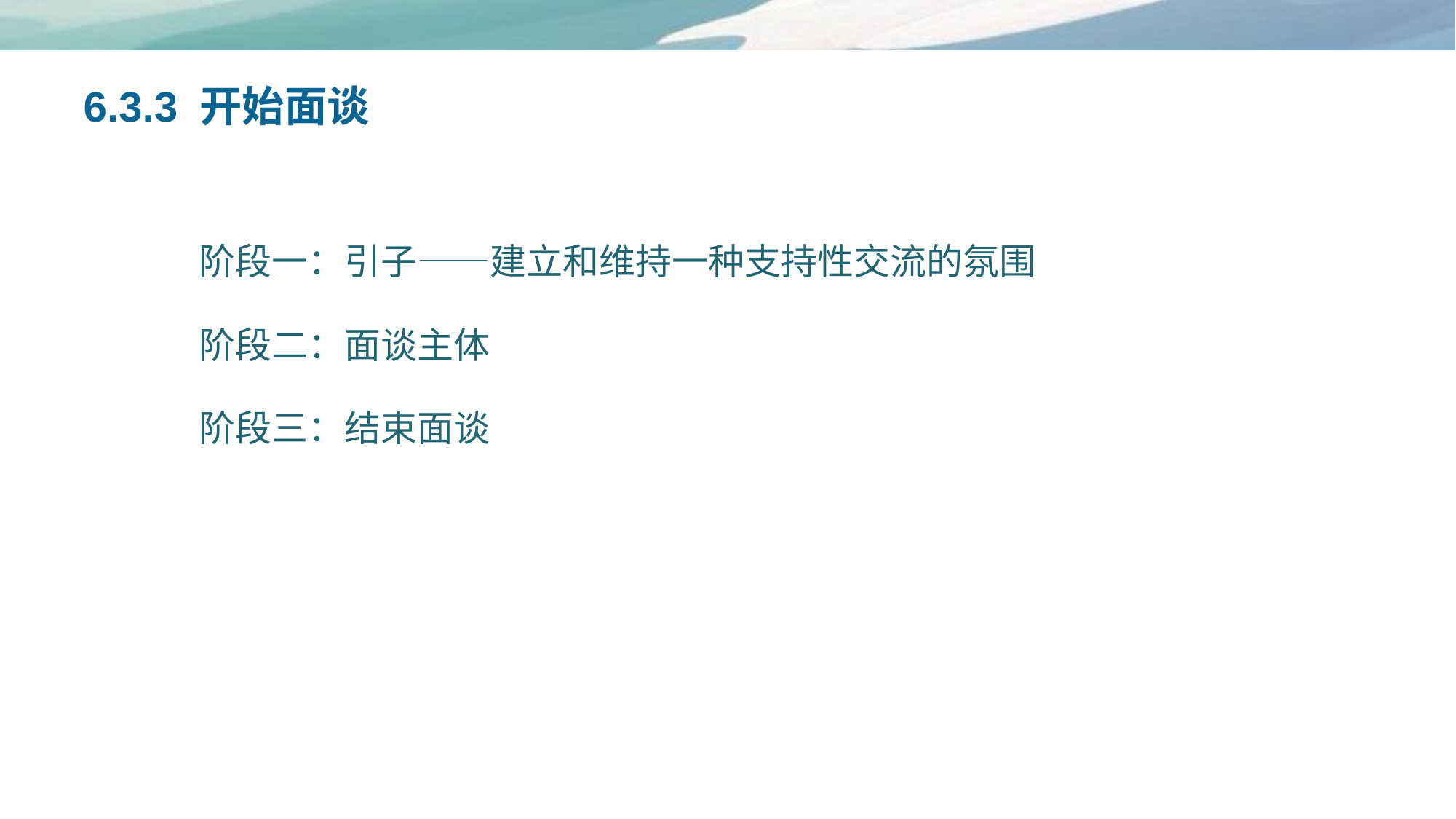

6.3.3 开始面谈
阶段一：引子——建立和维持一种支持性交流的氛围
阶段二：面谈主体
阶段三：结束面谈